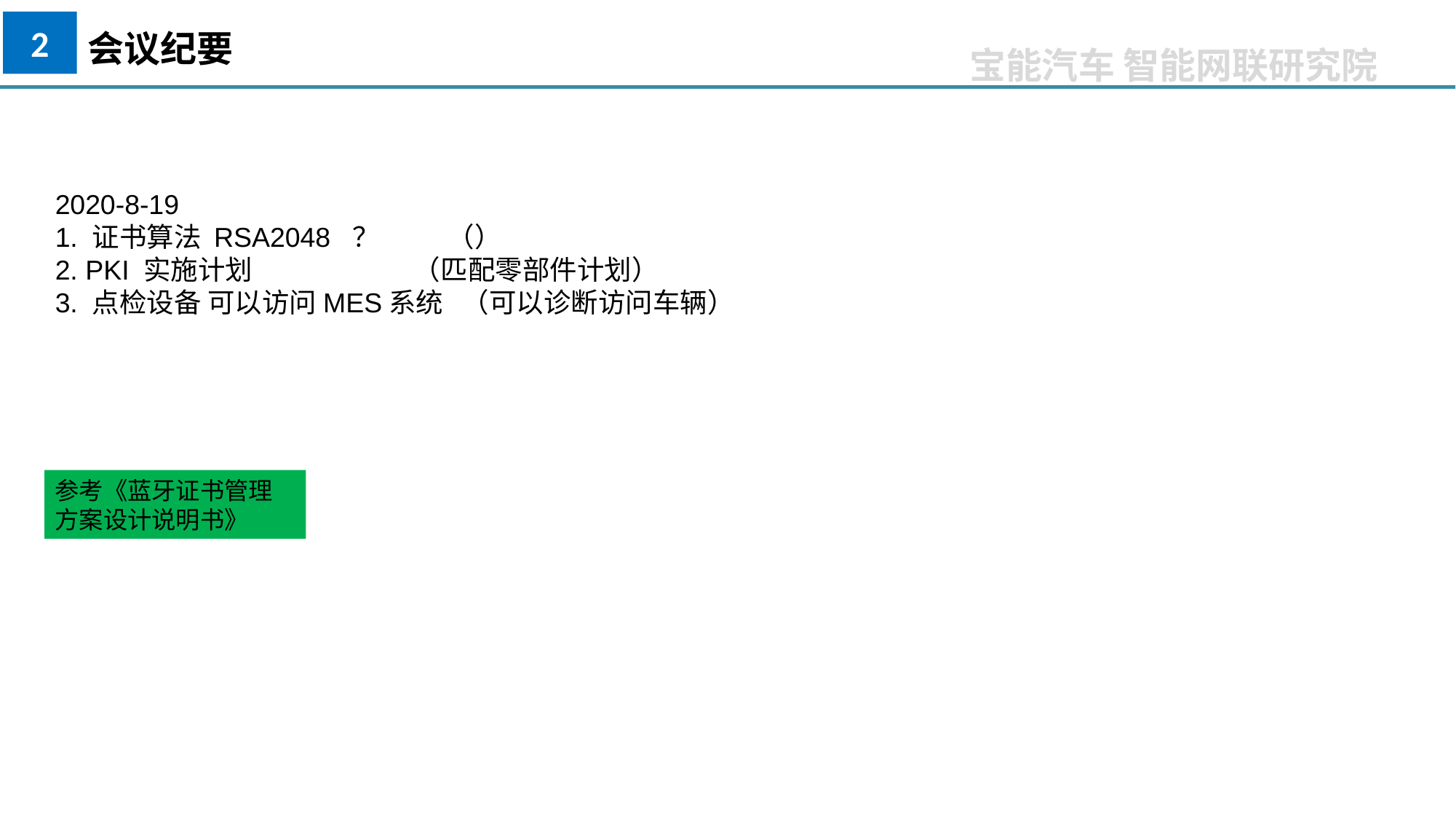

2
会议纪要
2020-8-19
1. 证书算法 RSA2048  ？           （）
2. PKI 实施计划                          （匹配零部件计划）
3. 点检设备 可以访问MES系统   （可以诊断访问车辆）
参考《蓝牙证书管理方案设计说明书》